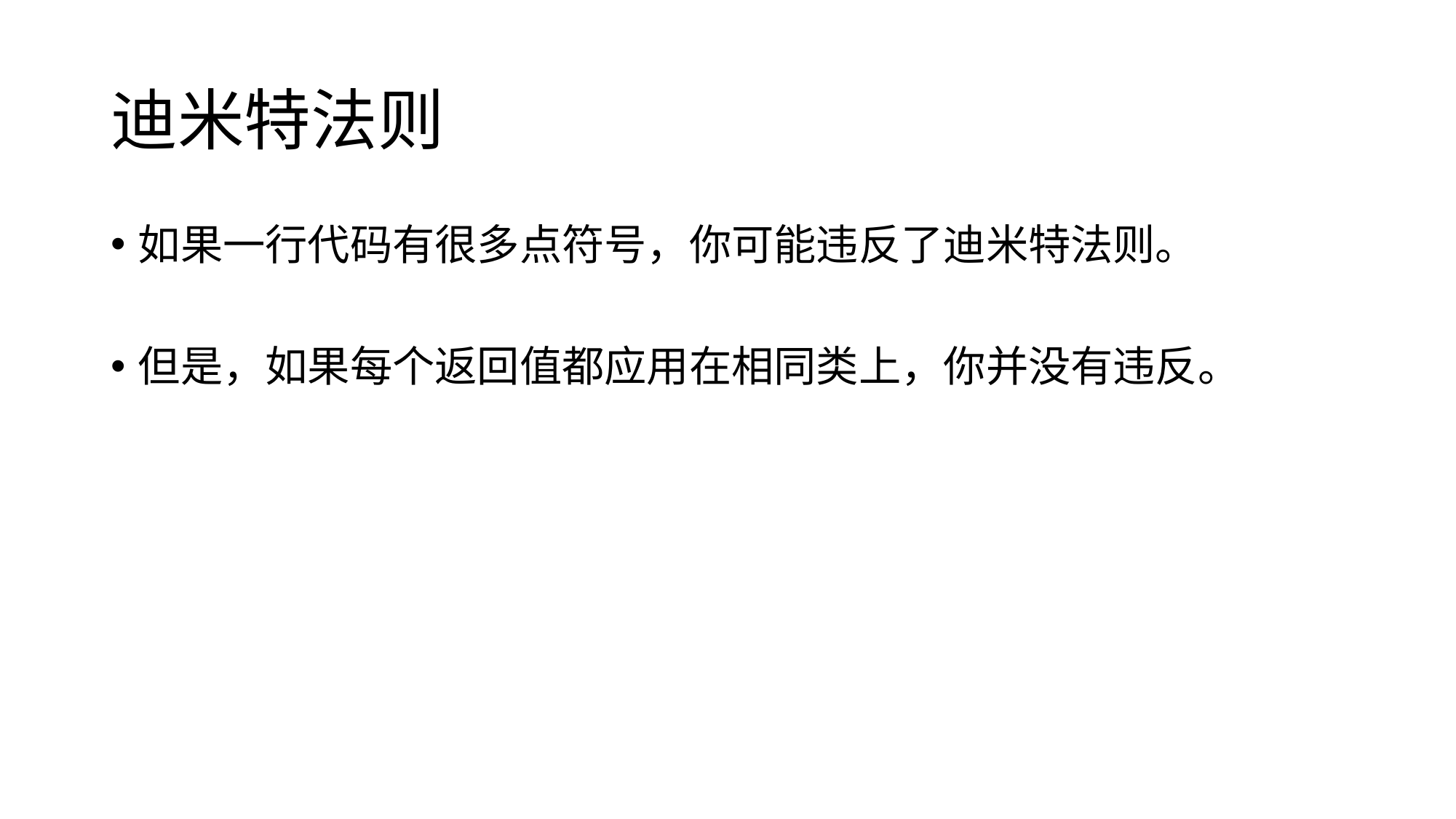

# 迪米特法则
如果一行代码有很多点符号，你可能违反了迪米特法则。

但是，如果每个返回值都应用在相同类上，你并没有违反。